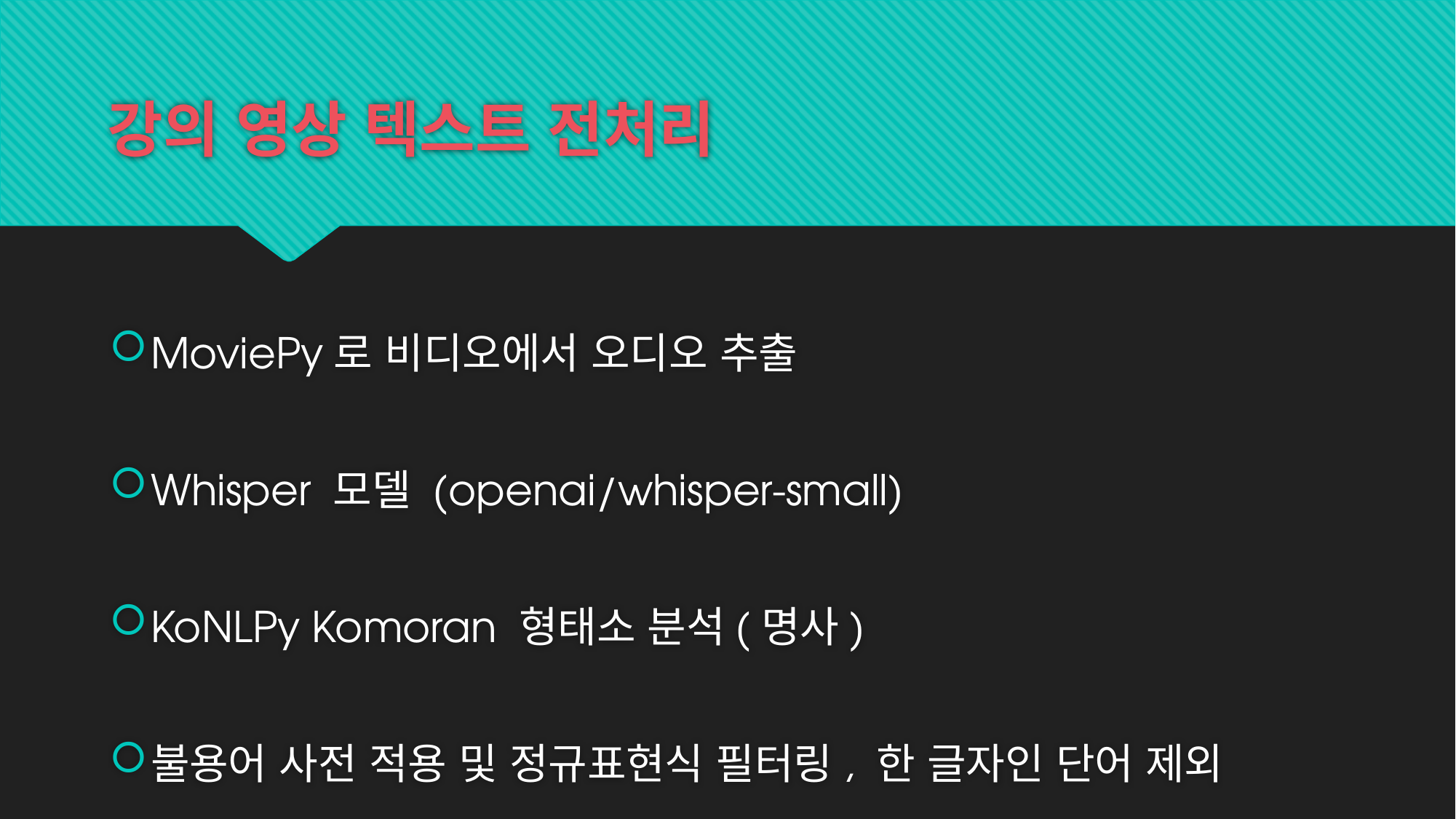

# 강의 영상 텍스트 전처리

MoviePy로 비디오에서 오디오 추출

Whisper 모델 (openai/whisper-small)

KoNLPy Komoran 형태소 분석(명사)

불용어 사전 적용 및 정규표현식 필터링, 한 글자인 단어 제외